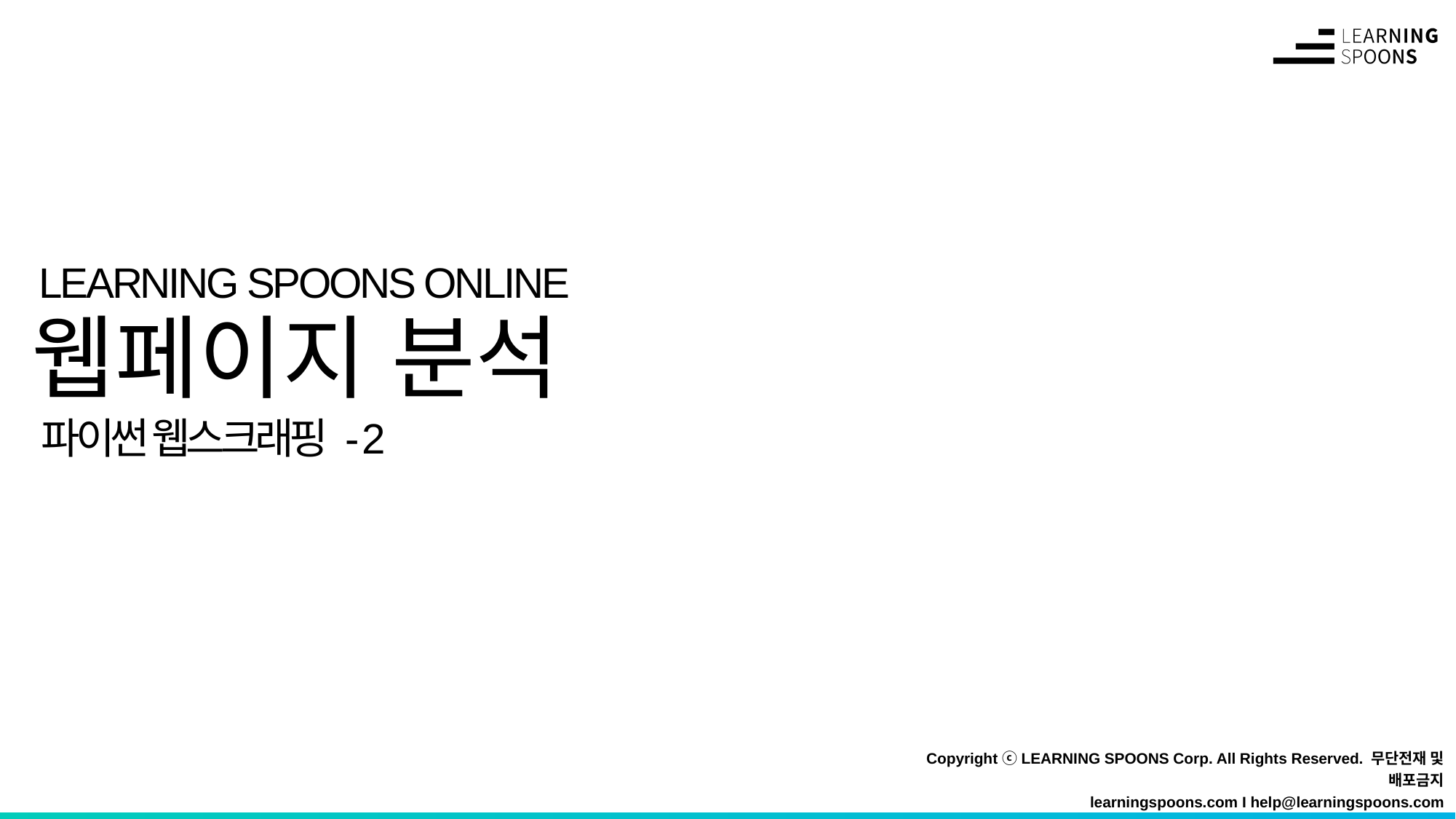

# 웹페이지 분석
파이썬 웹스크래핑 - 2